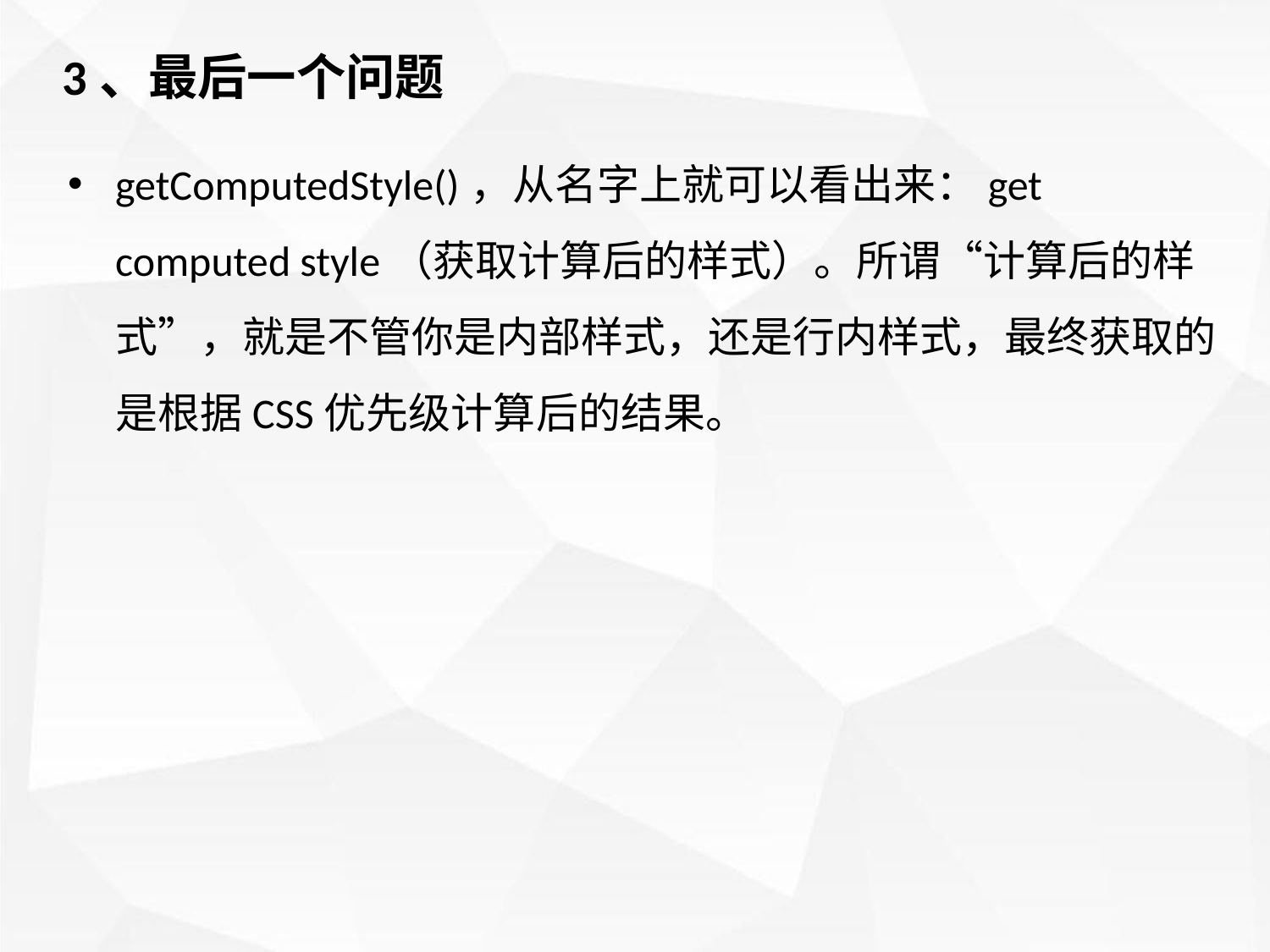

3、最后一个问题
getComputedStyle()，从名字上就可以看出来：get computed style（获取计算后的样式）。所谓“计算后的样式”，就是不管你是内部样式，还是行内样式，最终获取的是根据CSS优先级计算后的结果。